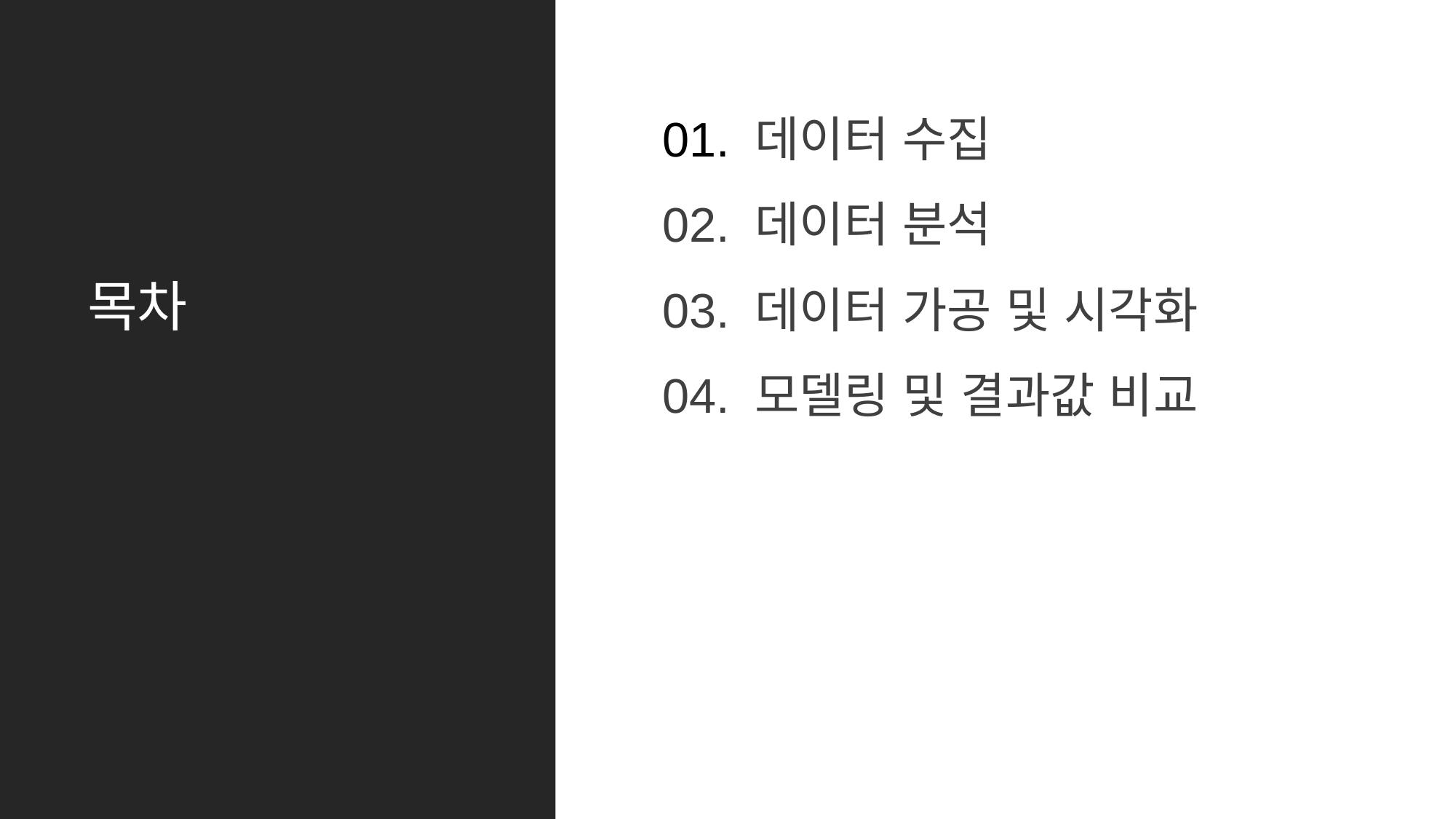

# 목차
01. 데이터 수집
02. 데이터 분석
03. 데이터 가공 및 시각화
04. 모델링 및 결과값 비교